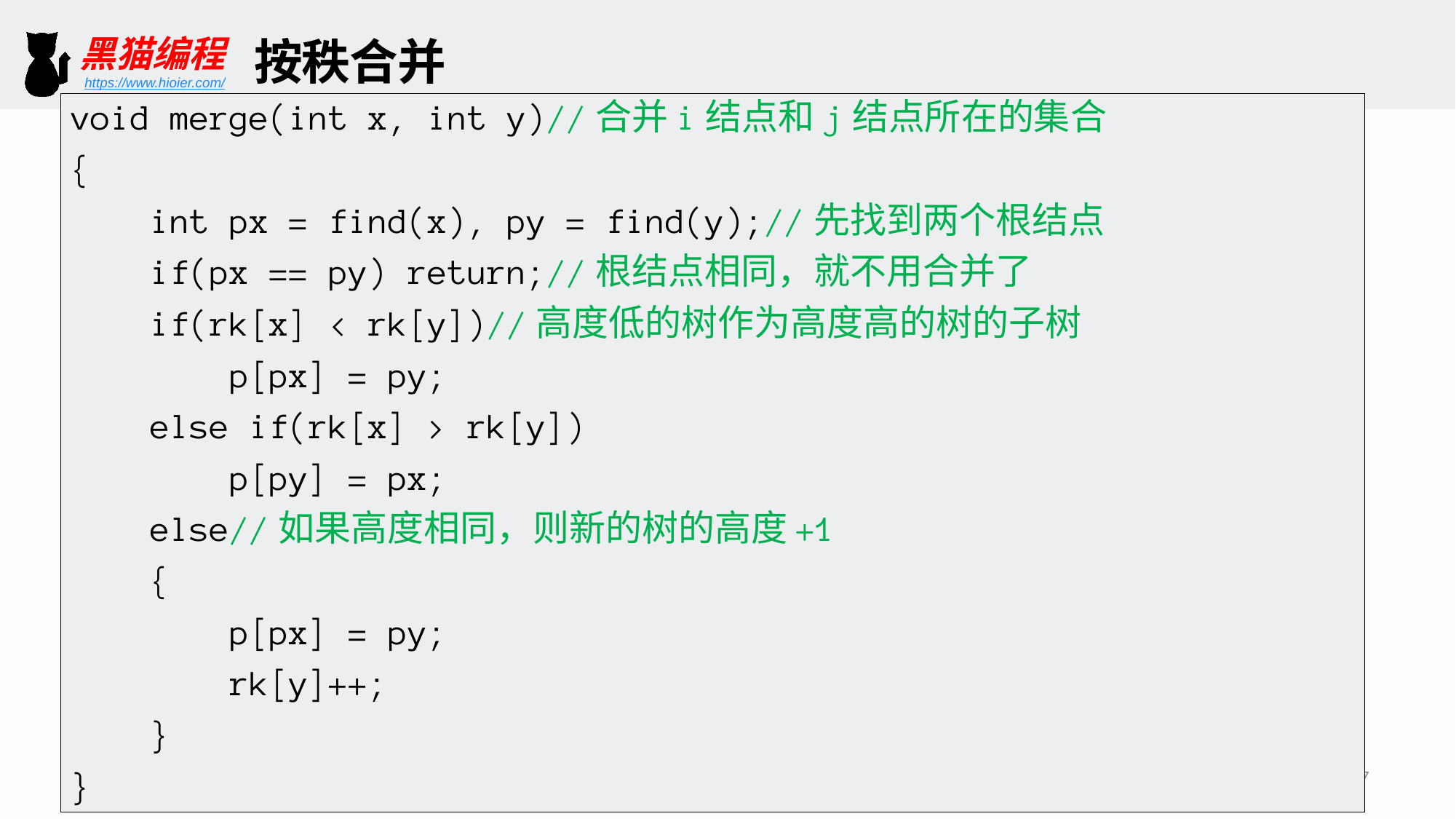

按秩合并
void merge(int x, int y)//合并i结点和j结点所在的集合
{
    int px = find(x), py = find(y);//先找到两个根结点
    if(px == py) return;//根结点相同，就不用合并了
    if(rk[x] < rk[y])//高度低的树作为高度高的树的子树
        p[px] = py;
    else if(rk[x] > rk[y])
        p[py] = px;
    else//如果高度相同，则新的树的高度+1
    {
        p[px] = py;
        rk[y]++;
    }
}
17